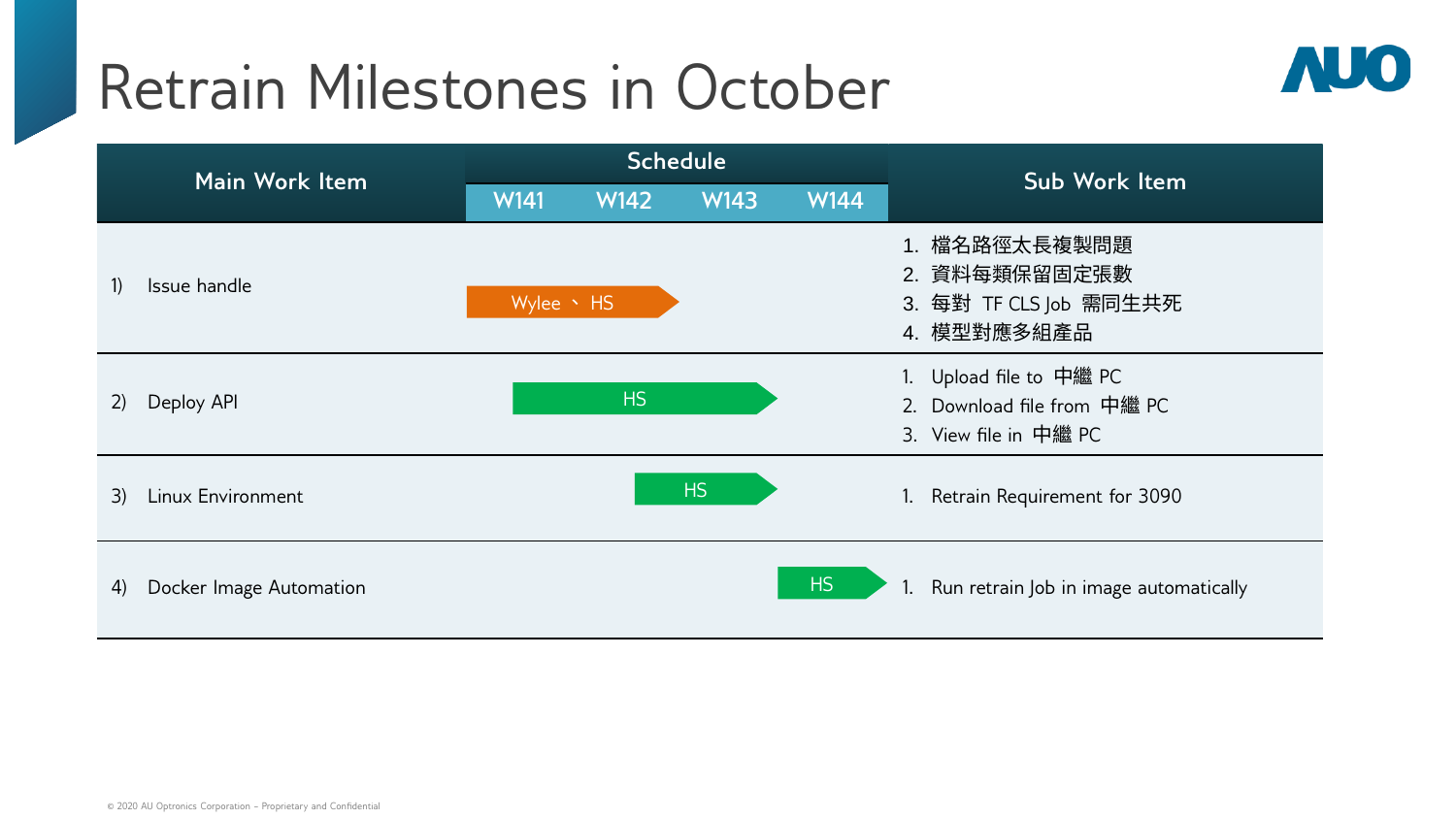

# Retrain Milestones in October
| Main Work Item | Schedule |  |  |  | Sub Work Item |
| --- | --- | --- | --- | --- | --- |
|  | W141 | W142 | W143 | W144 |  |
| Issue handle |  |  |  |  | 檔名路徑太長複製問題 資料每類保留固定張數 每對 TF CLS Job 需同生共死 模型對應多組產品 |
| Deploy API |  |  |  |  | Upload file to 中繼PC Download file from 中繼PC View file in 中繼PC |
| Linux Environment |  |  |  |  | Retrain Requirement for 3090 |
| Docker Image Automation |  |  |  |  | Run retrain Job in image automatically |
Wylee、HS
HS
HS
HS